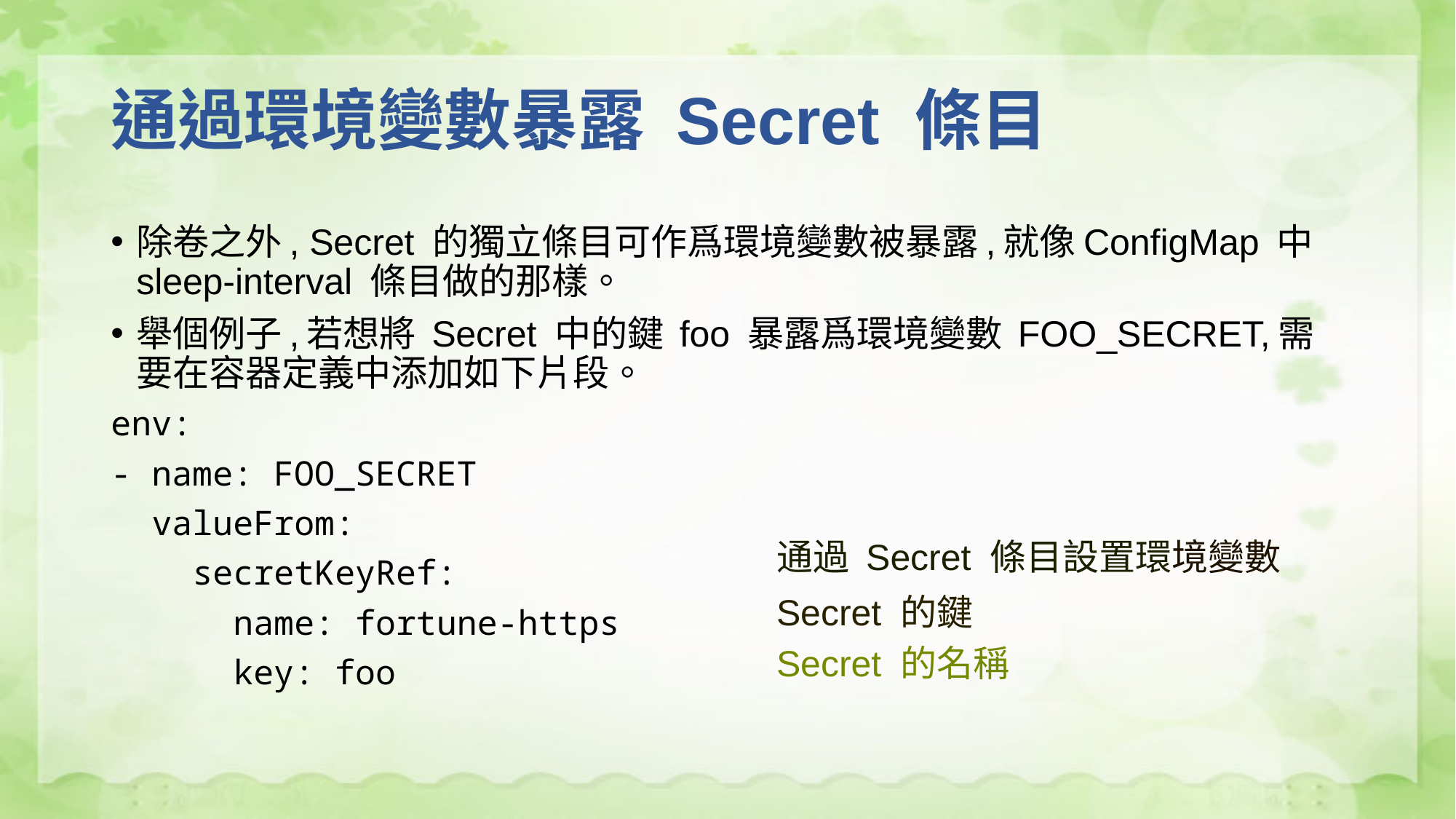

# 通過環境變數暴露 Secret 條目
除卷之外, Secret 的獨立條目可作爲環境變數被暴露,就像ConfigMap 中 sleep-interval 條目做的那樣。
舉個例子,若想將 Secret 中的鍵 foo 暴露爲環境變數 FOO_SECRET,需要在容器定義中添加如下片段。
env:
- name: FOO_SECRET
  valueFrom:
    secretKeyRef:
      name: fortune-https
      key: foo
通過 Secret 條目設置環境變數
Secret 的鍵
Secret 的名稱